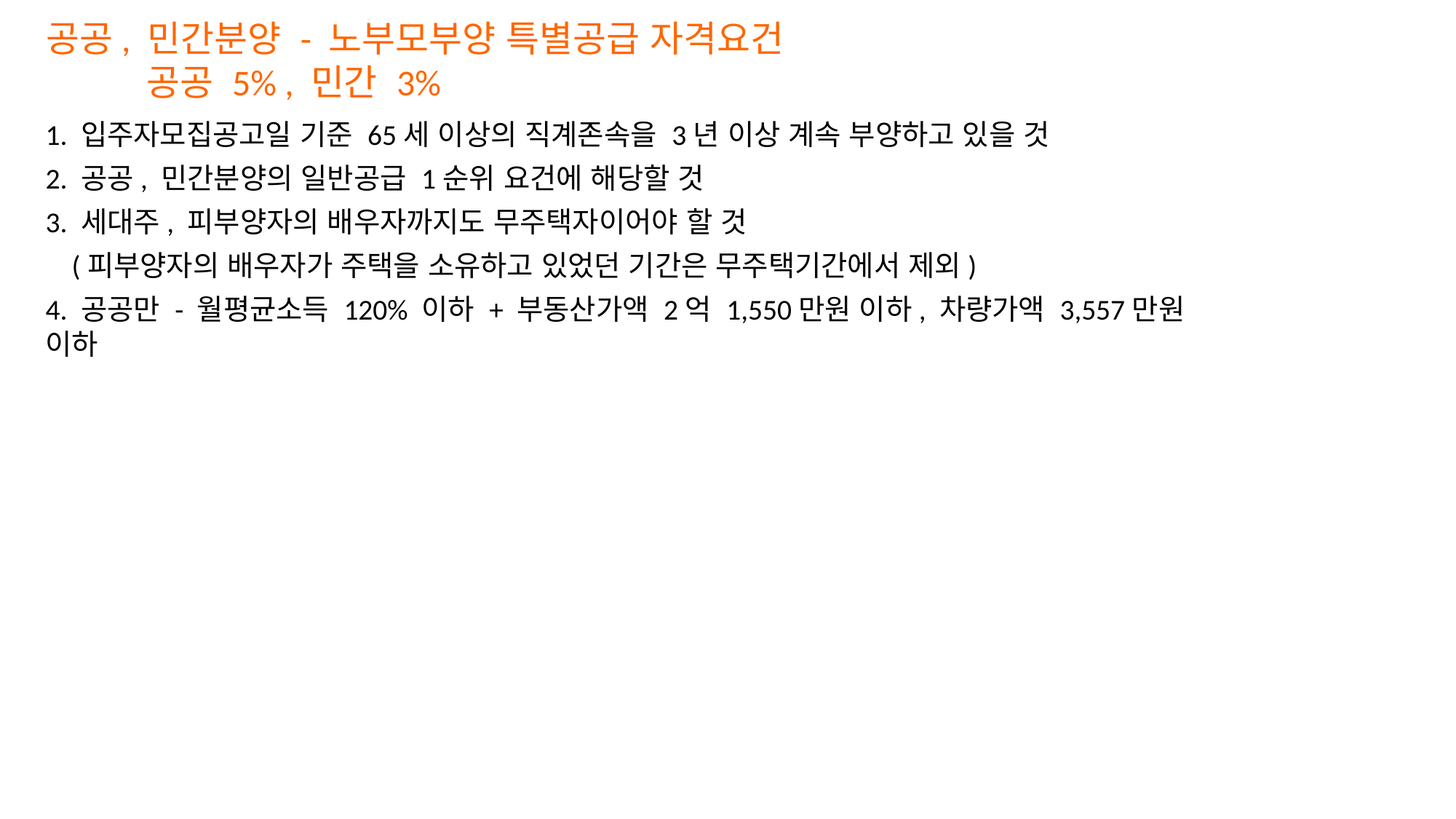

공공, 민간분양 - 노부모부양 특별공급 자격요건
         공공 5% , 민간 3%
1. 입주자모집공고일 기준 65세 이상의 직계존속을 3년 이상 계속 부양하고 있을 것
2. 공공, 민간분양의 일반공급 1순위 요건에 해당할 것
3. 세대주, 피부양자의 배우자까지도 무주택자이어야 할 것
    (피부양자의 배우자가 주택을 소유하고 있었던 기간은 무주택기간에서 제외)
4. 공공만 - 월평균소득 120% 이하 + 부동산가액 2억 1,550만원 이하, 차량가액 3,557만원 이하